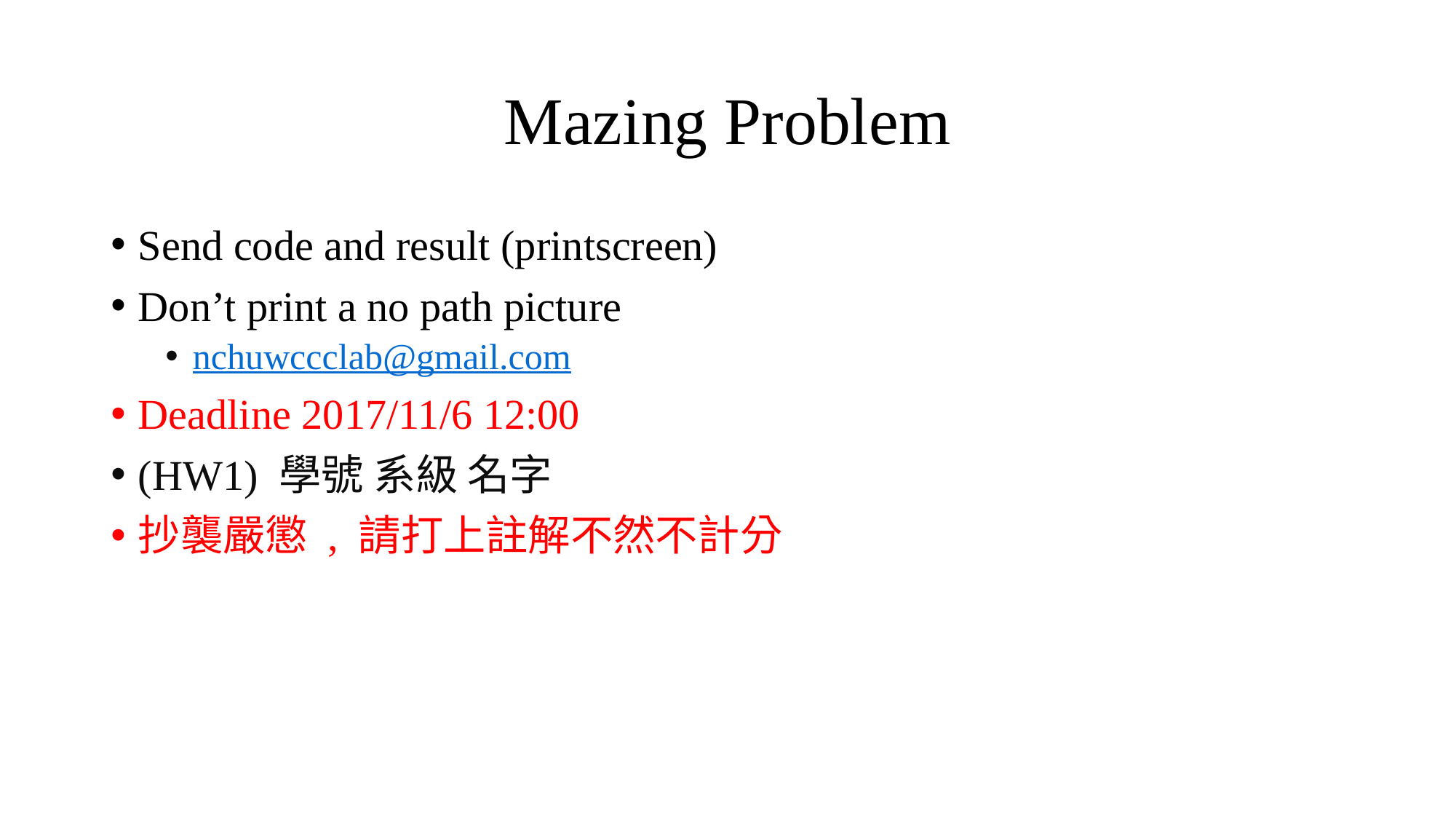

# Mazing Problem
Send code and result (printscreen)
Don’t print a no path picture
nchuwccclab@gmail.com
Deadline 2017/11/6 12:00
(HW1) 學號 系級 名字
抄襲嚴懲 , 請打上註解不然不計分